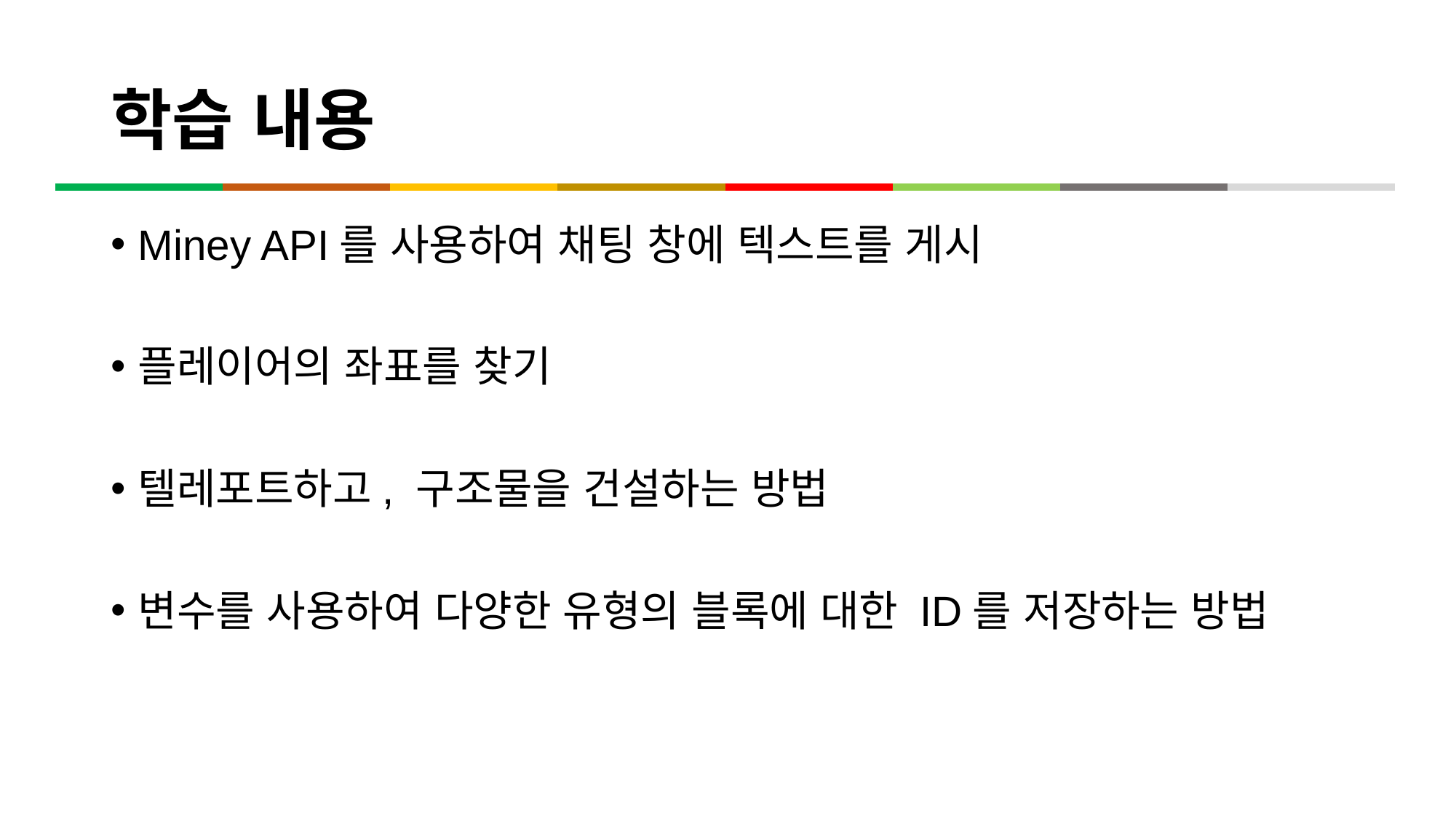

# 학습 내용
Miney API를 사용하여 채팅 창에 텍스트를 게시

플레이어의 좌표를 찾기

텔레포트하고, 구조물을 건설하는 방법

변수를 사용하여 다양한 유형의 블록에 대한 ID를 저장하는 방법